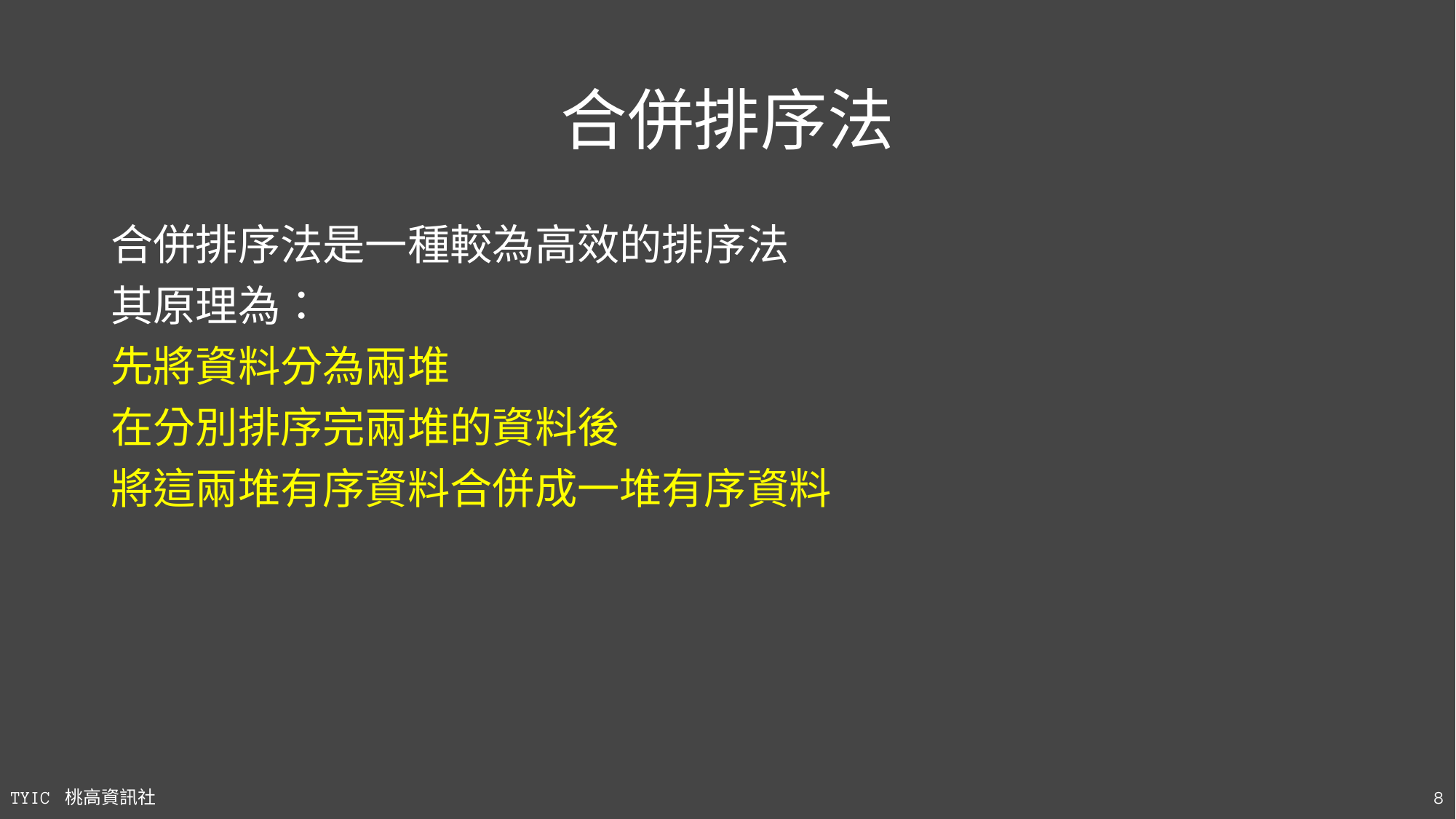

# 合併排序法
合併排序法是一種較為高效的排序法
其原理為：
先將資料分為兩堆
在分別排序完兩堆的資料後
將這兩堆有序資料合併成一堆有序資料